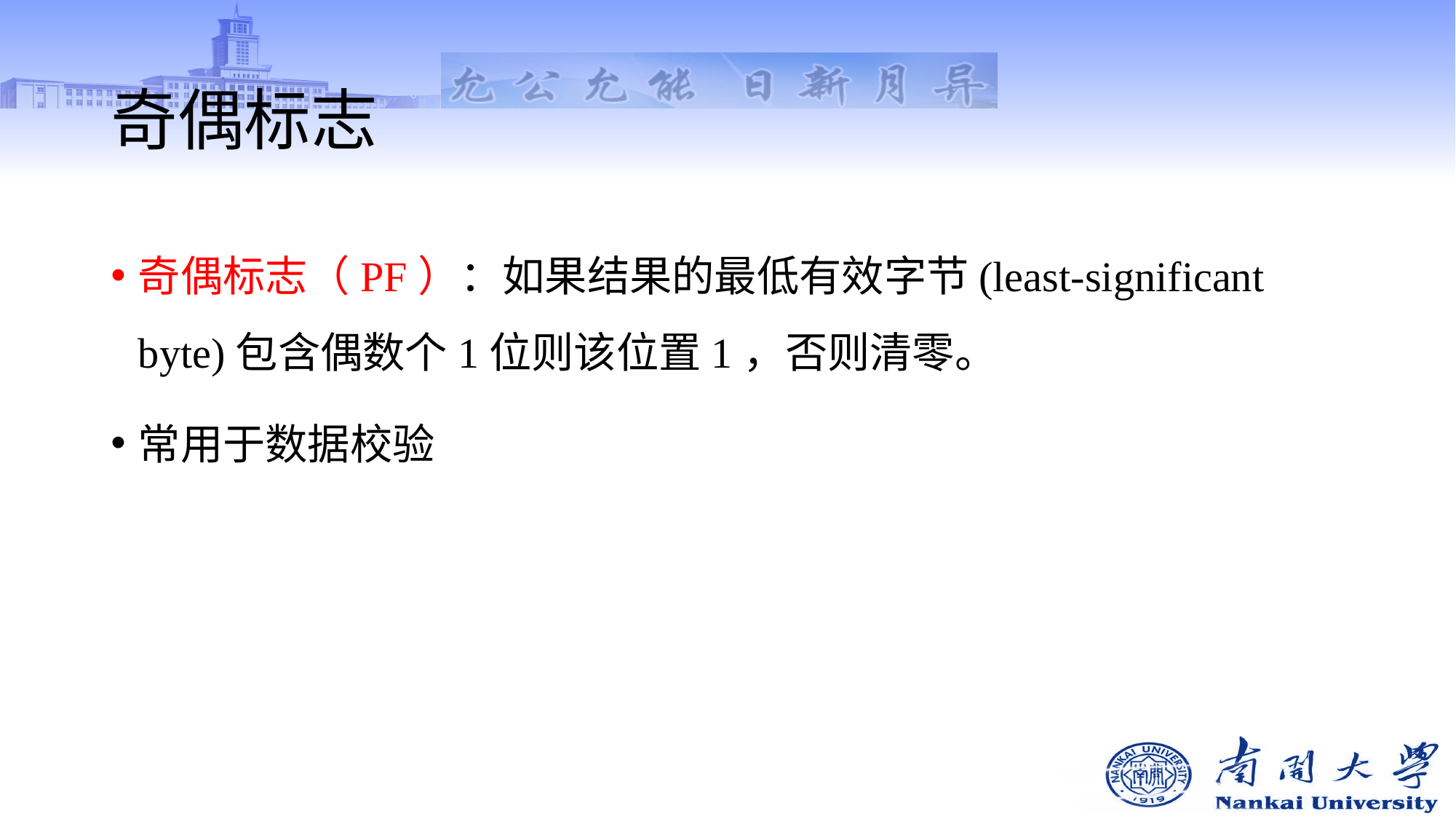

# 奇偶标志
奇偶标志（PF）：如果结果的最低有效字节(least-significant byte)包含偶数个1位则该位置1，否则清零。
常用于数据校验